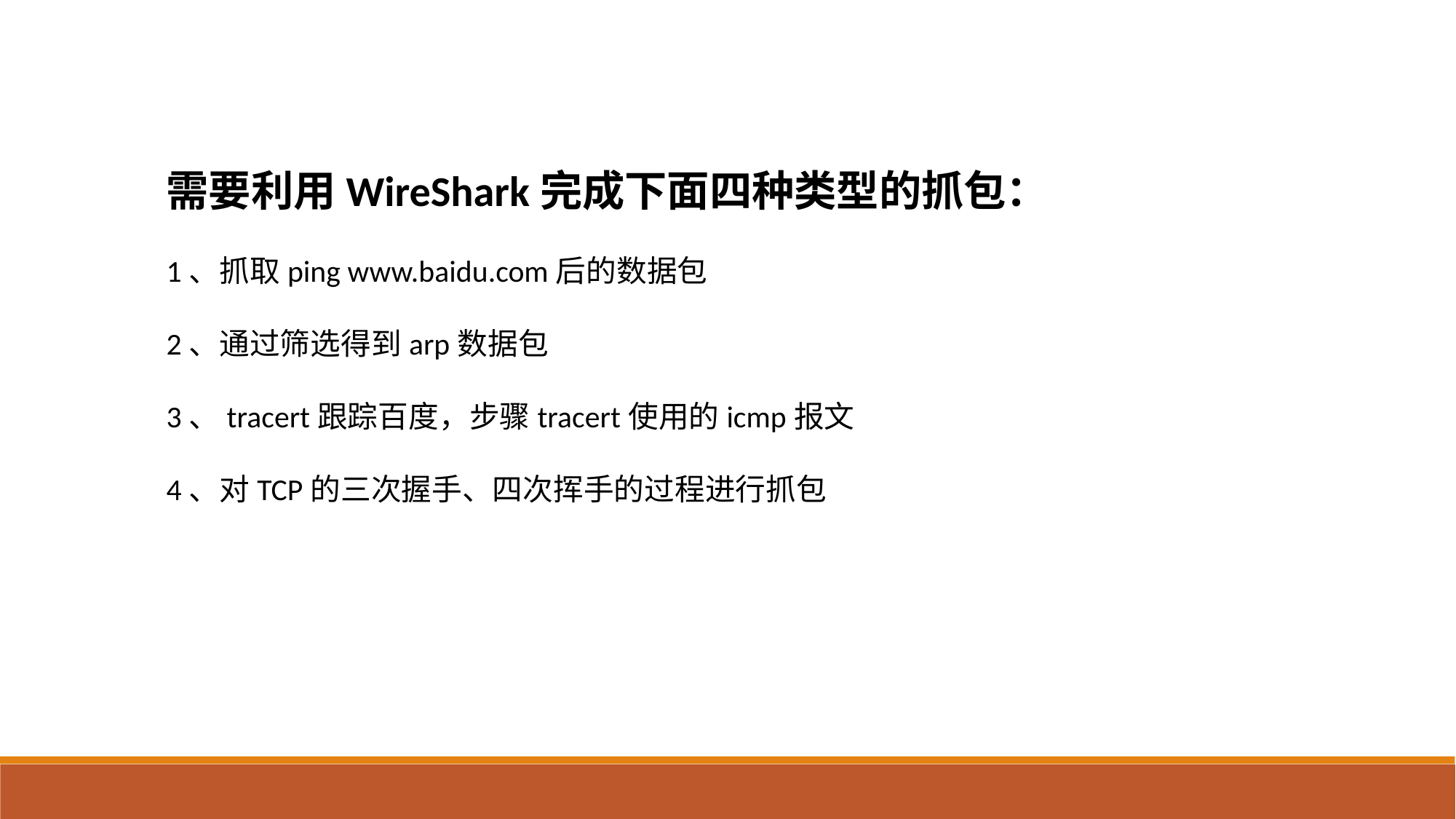

需要利用WireShark完成下面四种类型的抓包：

1、抓取ping www.baidu.com后的数据包

2、通过筛选得到arp数据包

3、tracert跟踪百度，步骤tracert使用的icmp报文

4、对TCP的三次握手、四次挥手的过程进行抓包